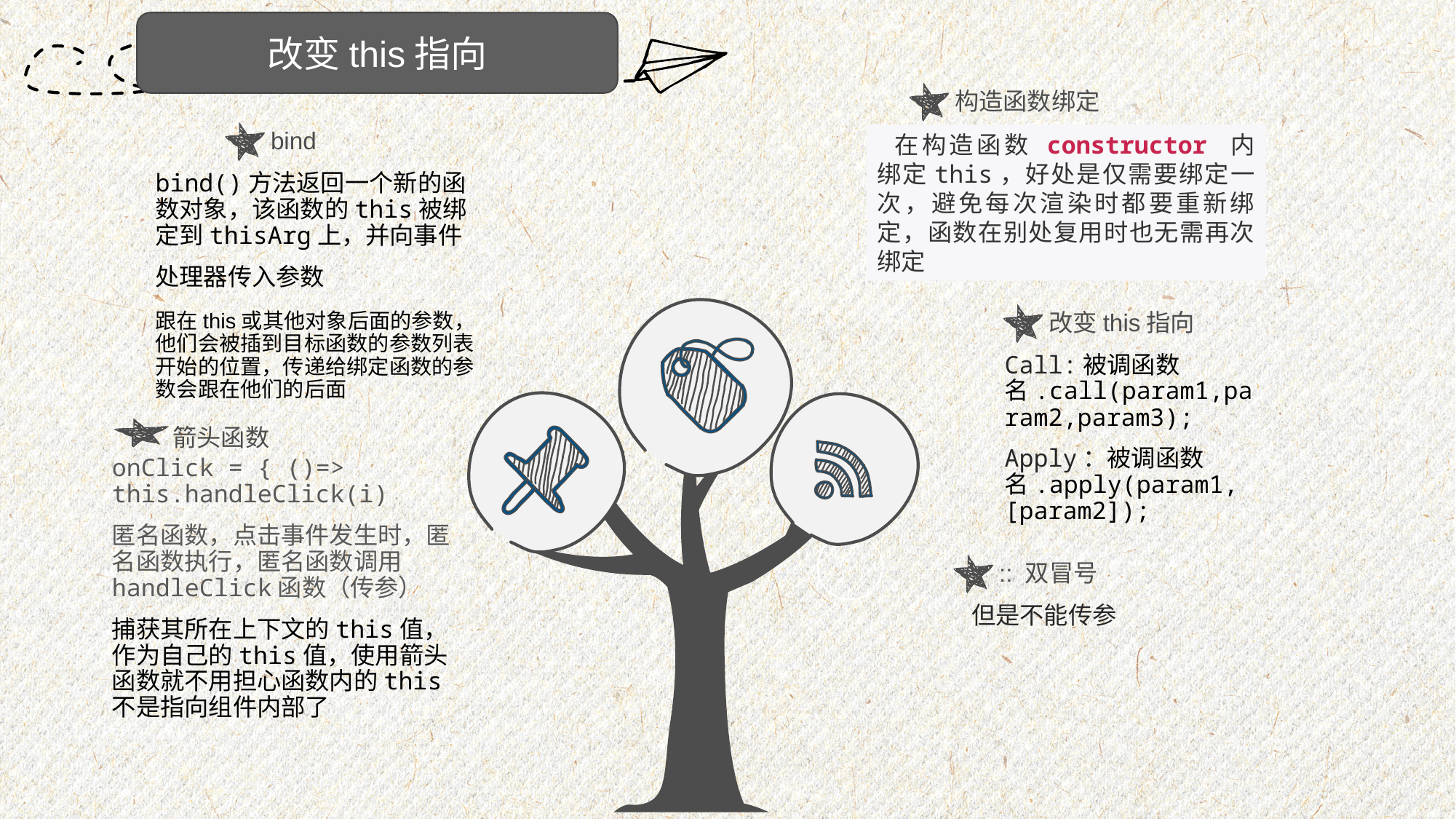

改变this指向
构造函数绑定

bind

bind()方法返回一个新的函数对象，该函数的this被绑定到thisArg上，并向事件处理器传入参数
跟在this或其他对象后面的参数，他们会被插到目标函数的参数列表开始的位置，传递给绑定函数的参数会跟在他们的后面
在构造函数 constructor 内绑定this，好处是仅需要绑定一次，避免每次渲染时都要重新绑定，函数在别处复用时也无需再次绑定

改变this指向

Call:被调函数名.call(param1,param2,param3);
Apply：被调函数名.apply(param1, [param2]);

箭头函数

onClick = { ()=> this.handleClick(i)
匿名函数，点击事件发生时，匿名函数执行，匿名函数调用handleClick函数（传参）
捕获其所在上下文的this值，作为自己的this值，使用箭头函数就不用担心函数内的this不是指向组件内部了

:: 双冒号

  但是不能传参